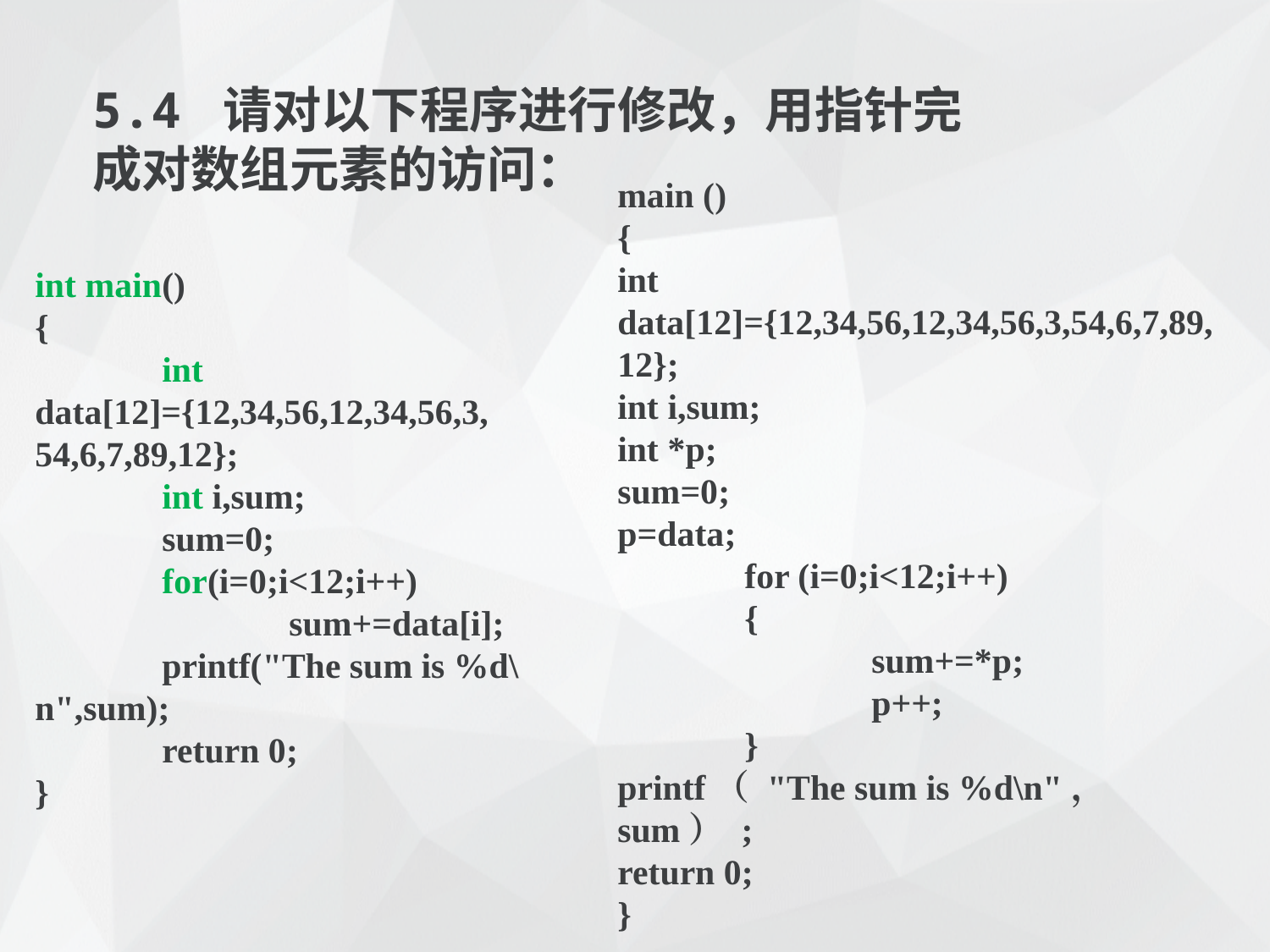

5.4 请对以下程序进行修改，用指针完成对数组元素的访问：
main ()
{
int data[12]={12,34,56,12,34,56,3,54,6,7,89,12};
int i,sum;
int *p;
sum=0;
p=data;
	for (i=0;i<12;i++)
	{
		sum+=*p;
		p++;
	}
printf（ "The sum is %d\n"， sum） ;
return 0;
}
int main()
{
	int data[12]={12,34,56,12,34,56,3,
54,6,7,89,12};
	int i,sum;
	sum=0;
	for(i=0;i<12;i++)
		sum+=data[i];
	printf("The sum is %d\n",sum);
	return 0;
}